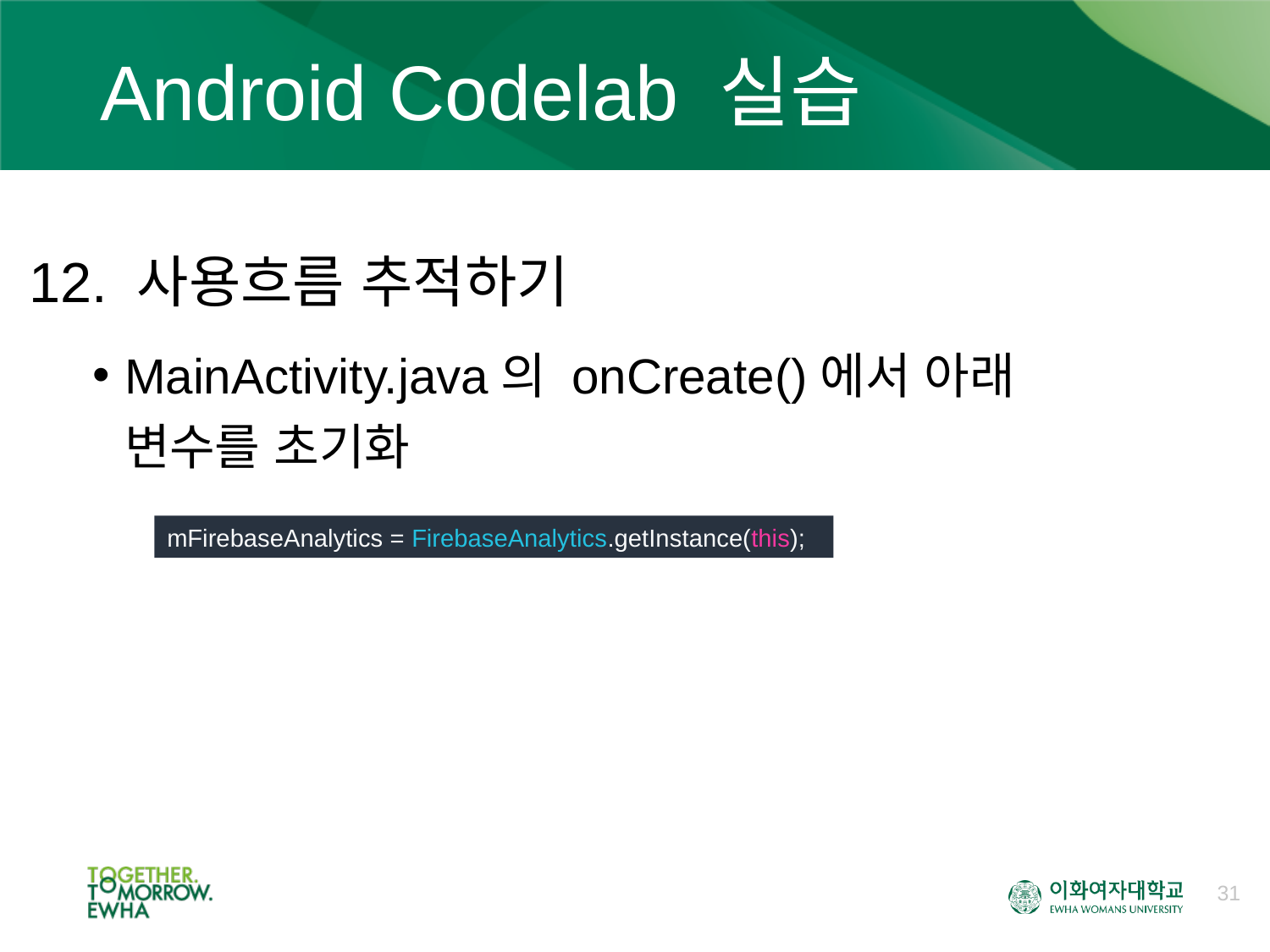

# Android Codelab 실습
12. 사용흐름 추적하기
MainActivity.java의 onCreate()에서 아래 변수를 초기화

mFirebaseAnalytics = FirebaseAnalytics.getInstance(this);
31